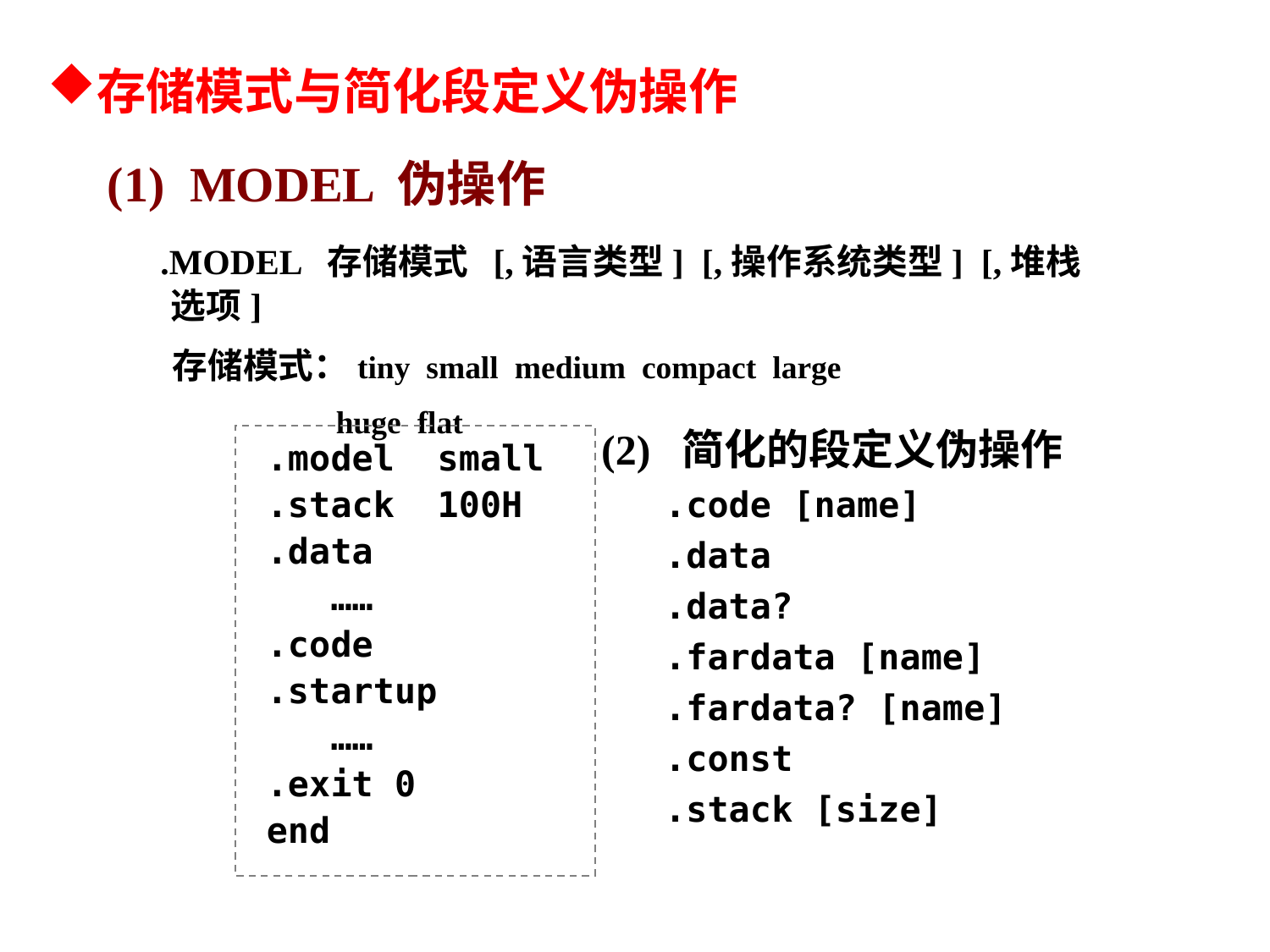

存储模式与简化段定义伪操作
(1)  MODEL 伪操作
     .MODEL  存储模式  [,语言类型]  [,操作系统类型]  [,堆栈选项]
       存储模式：tiny  small  medium  compact  large
            huge  flat
(2)  简化的段定义伪操作
.code [name]
.data
.data?
.fardata [name]
.fardata? [name]
.const
.stack [size]
.model  small
.stack  100H
.data
   ……
.code
.startup
   ……
.exit 0
end